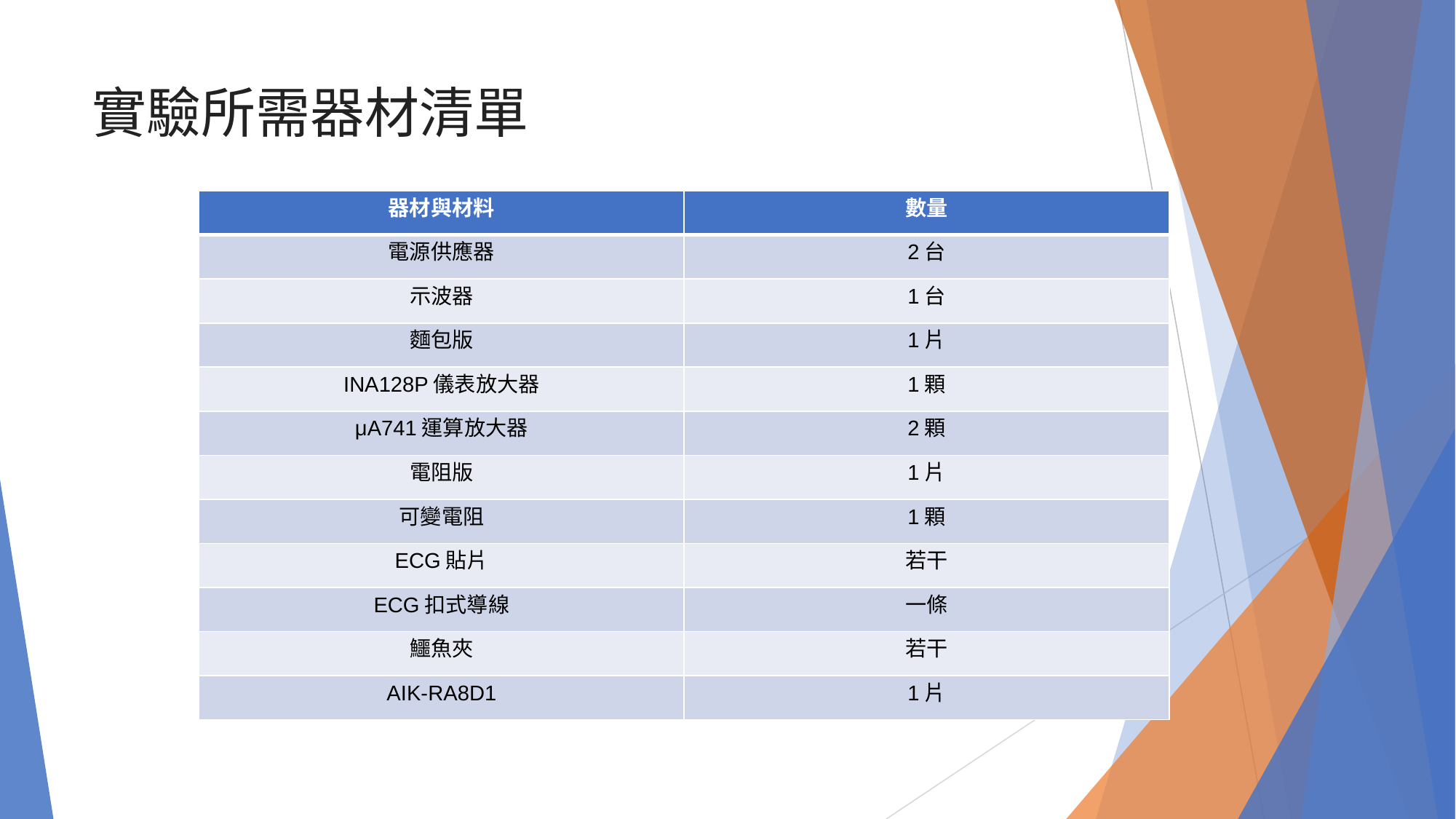

# 實驗所需器材清單
| 器材與材料 | 數量 |
| --- | --- |
| 電源供應器 | 2台 |
| 示波器 | 1台 |
| 麵包版 | 1片 |
| INA128P儀表放大器 | 1顆 |
| μA741運算放大器 | 2顆 |
| 電阻版 | 1片 |
| 可變電阻 | 1顆 |
| ECG貼片 | 若干 |
| ECG扣式導線 | 一條 |
| 鱷魚夾 | 若干 |
| AIK-RA8D1 | 1片 |